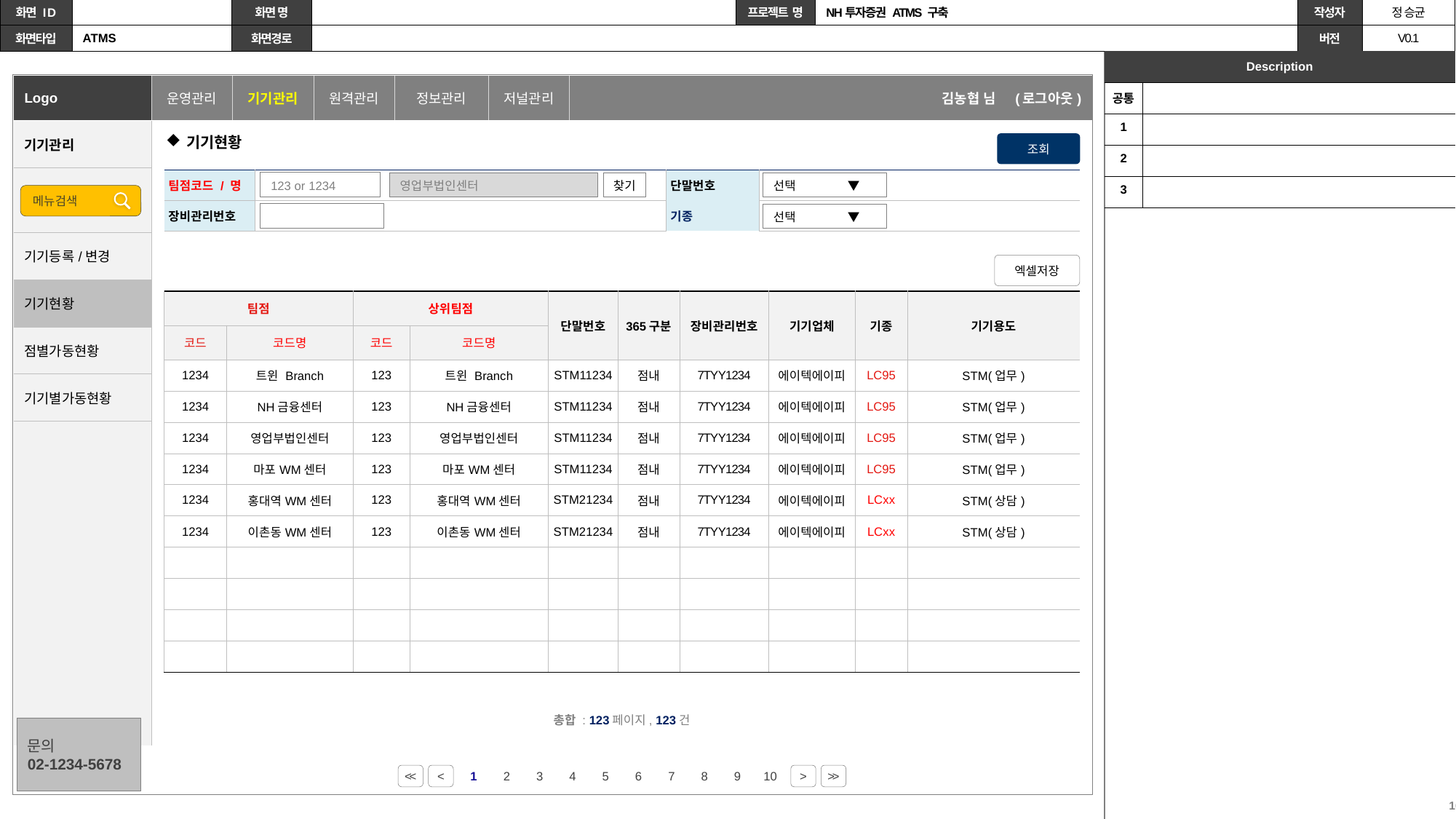

| Description |  |
| --- | --- |
| 공통 |  |
| 1 |  |
| 2 |  |
| 3 |  |
| Logo | 운영관리 | 기기관리 | 원격관리 | 정보관리 | 저널관리 |  | 김농협 님 (로그아웃) |
| --- | --- | --- | --- | --- | --- | --- | --- |
| 기기관리 |  |
| --- | --- |
|  |  |
|  |  |
| 기기등록/변경 |  |
| 기기현황 |  |
| 점별가동현황 |  |
| 기기별가동현황 |  |
|  |  |
기기현황
조회
| 팀점코드 / 명 |  | 단말번호 |  |
| --- | --- | --- | --- |
| 장비관리번호 |  | 기종 |  |
123 or 1234
영업부법인센터
찾기
선택               ▼
메뉴검색

선택               ▼
엑셀저장
| 팀점 |  | 상위팀점 |  | 단말번호 | 365구분 | 장비관리번호 | 기기업체 | 기종 | 기기용도 |
| --- | --- | --- | --- | --- | --- | --- | --- | --- | --- |
| 코드 | 코드명 | 코드 | 코드명 |  |  |  |  |  |  |
| 1234 | 트윈 Branch | 123 | 트윈 Branch | STM11234 | 점내 | 7TYY1234 | 에이텍에이피 | LC95 | STM(업무) |
| 1234 | NH금융센터 | 123 | NH금융센터 | STM11234 | 점내 | 7TYY1234 | 에이텍에이피 | LC95 | STM(업무) |
| 1234 | 영업부법인센터 | 123 | 영업부법인센터 | STM11234 | 점내 | 7TYY1234 | 에이텍에이피 | LC95 | STM(업무) |
| 1234 | 마포WM센터 | 123 | 마포WM센터 | STM11234 | 점내 | 7TYY1234 | 에이텍에이피 | LC95 | STM(업무) |
| 1234 | 홍대역WM센터 | 123 | 홍대역WM센터 | STM21234 | 점내 | 7TYY1234 | 에이텍에이피 | LCxx | STM(상담) |
| 1234 | 이촌동WM센터 | 123 | 이촌동WM센터 | STM21234 | 점내 | 7TYY1234 | 에이텍에이피 | LCxx | STM(상담) |
|  |  |  |  |  |  |  |  |  |  |
|  |  |  |  |  |  |  |  |  |  |
|  |  |  |  |  |  |  |  |  |  |
|  |  |  |  |  |  |  |  |  |  |
총합 : 123페이지, 123건
문의
02-1234-5678
<<
<
1
2
3
4
5
6
7
8
9
10
>
>>